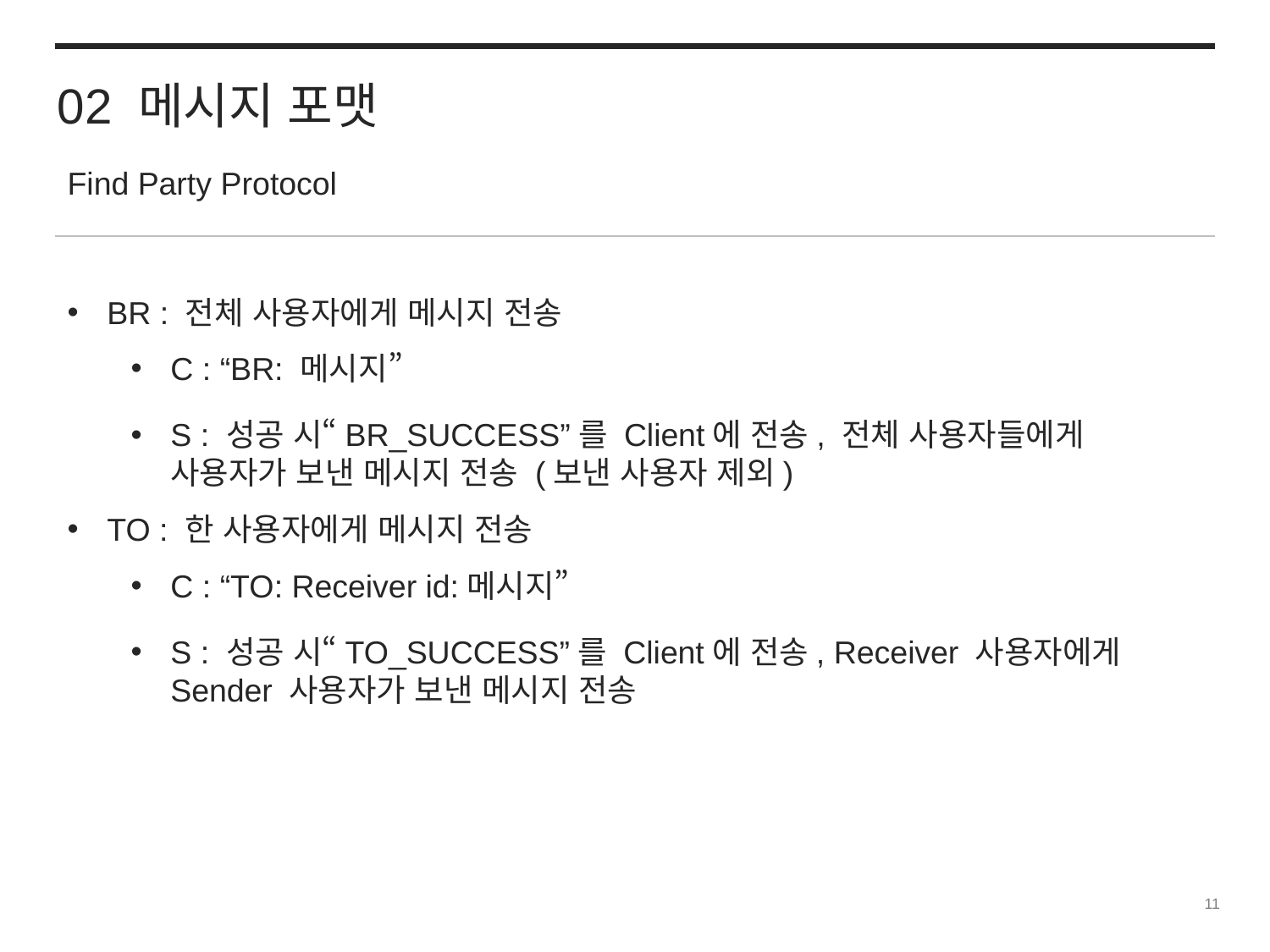

02 메시지 포맷
Find Party Protocol
BR : 전체 사용자에게 메시지 전송

C : “BR: 메시지”

S : 성공 시“BR_SUCCESS”를 Client에 전송, 전체 사용자들에게 사용자가 보낸 메시지 전송 (보낸 사용자 제외)

TO : 한 사용자에게 메시지 전송

C : “TO: Receiver id:메시지”

S : 성공 시“TO_SUCCESS”를 Client에 전송, Receiver 사용자에게 Sender 사용자가 보낸 메시지 전송